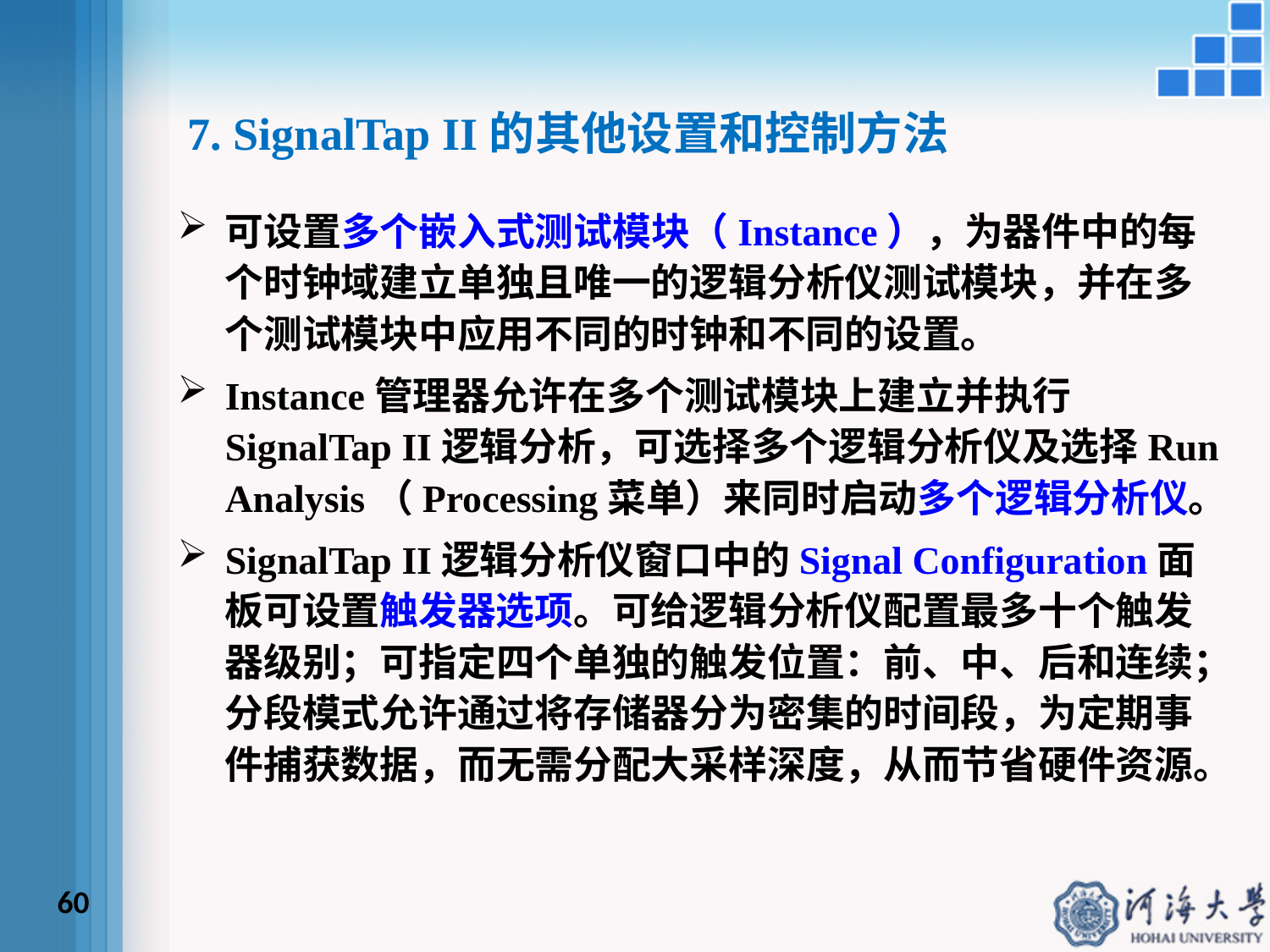

7. SignalTap II的其他设置和控制方法
可设置多个嵌入式测试模块（Instance），为器件中的每个时钟域建立单独且唯一的逻辑分析仪测试模块，并在多个测试模块中应用不同的时钟和不同的设置。
Instance管理器允许在多个测试模块上建立并执行SignalTap II逻辑分析，可选择多个逻辑分析仪及选择Run Analysis（Processing菜单）来同时启动多个逻辑分析仪。
SignalTap II逻辑分析仪窗口中的Signal Configuration面板可设置触发器选项。可给逻辑分析仪配置最多十个触发器级别；可指定四个单独的触发位置：前、中、后和连续；分段模式允许通过将存储器分为密集的时间段，为定期事件捕获数据，而无需分配大采样深度，从而节省硬件资源。
60